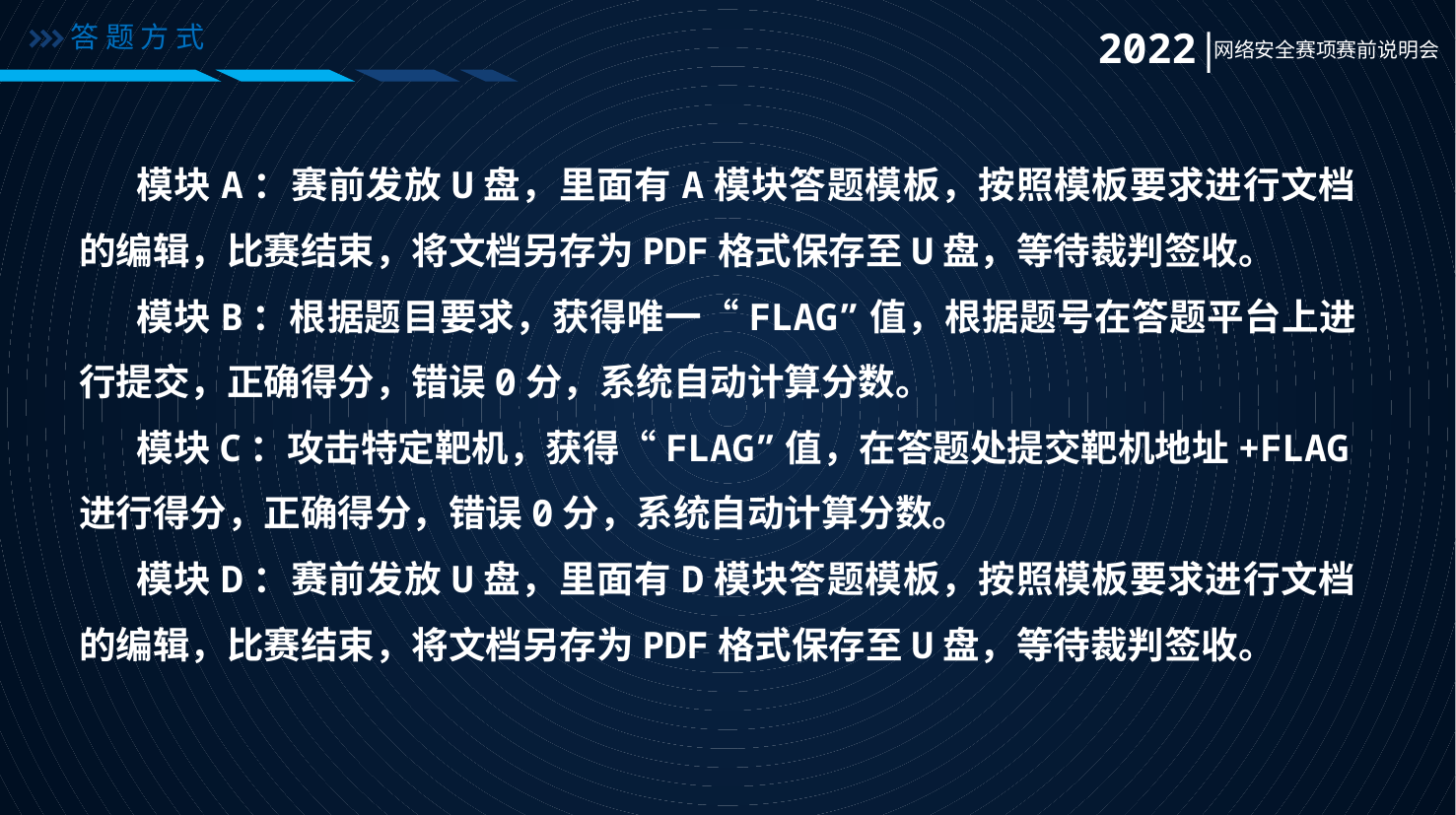

答题方式
2022|
网络安全赛项赛前说明会

模块A：赛前发放U盘，里面有A模块答题模板，按照模板要求进行文档的编辑，比赛结束，将文档另存为PDF格式保存至U盘，等待裁判签收。
模块B：根据题目要求，获得唯一“FLAG”值，根据题号在答题平台上进行提交，正确得分，错误0分，系统自动计算分数。
模块C：攻击特定靶机，获得“FLAG”值，在答题处提交靶机地址+FLAG进行得分，正确得分，错误0分，系统自动计算分数。
模块D：赛前发放U盘，里面有D模块答题模板，按照模板要求进行文档的编辑，比赛结束，将文档另存为PDF格式保存至U盘，等待裁判签收。